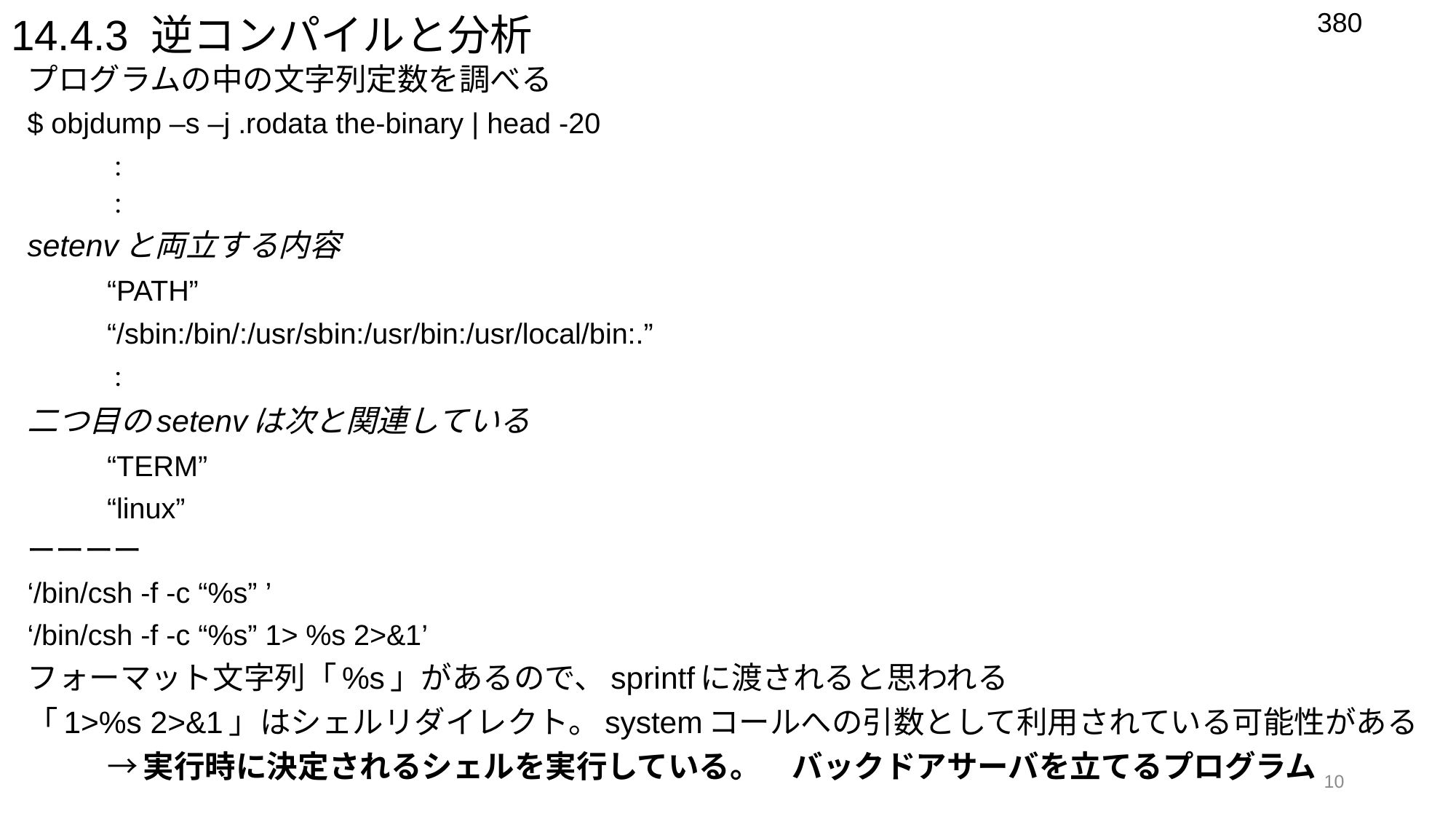

14.4.3 逆コンパイルと分析
380
プログラムの中の文字列定数を調べる
$ objdump –s –j .rodata the-binary | head -20
	：
	：
setenvと両立する内容
	“PATH”
	“/sbin:/bin/:/usr/sbin:/usr/bin:/usr/local/bin:.”
	：
二つ目のsetenvは次と関連している
	“TERM”
	“linux”
ーーーー
‘/bin/csh -f -c “%s” ’
‘/bin/csh -f -c “%s” 1> %s 2>&1’
フォーマット文字列「%s」があるので、sprintfに渡されると思われる
「1>%s 2>&1」はシェルリダイレクト。systemコールへの引数として利用されている可能性がある
	→実行時に決定されるシェルを実行している。　バックドアサーバを立てるプログラム
10